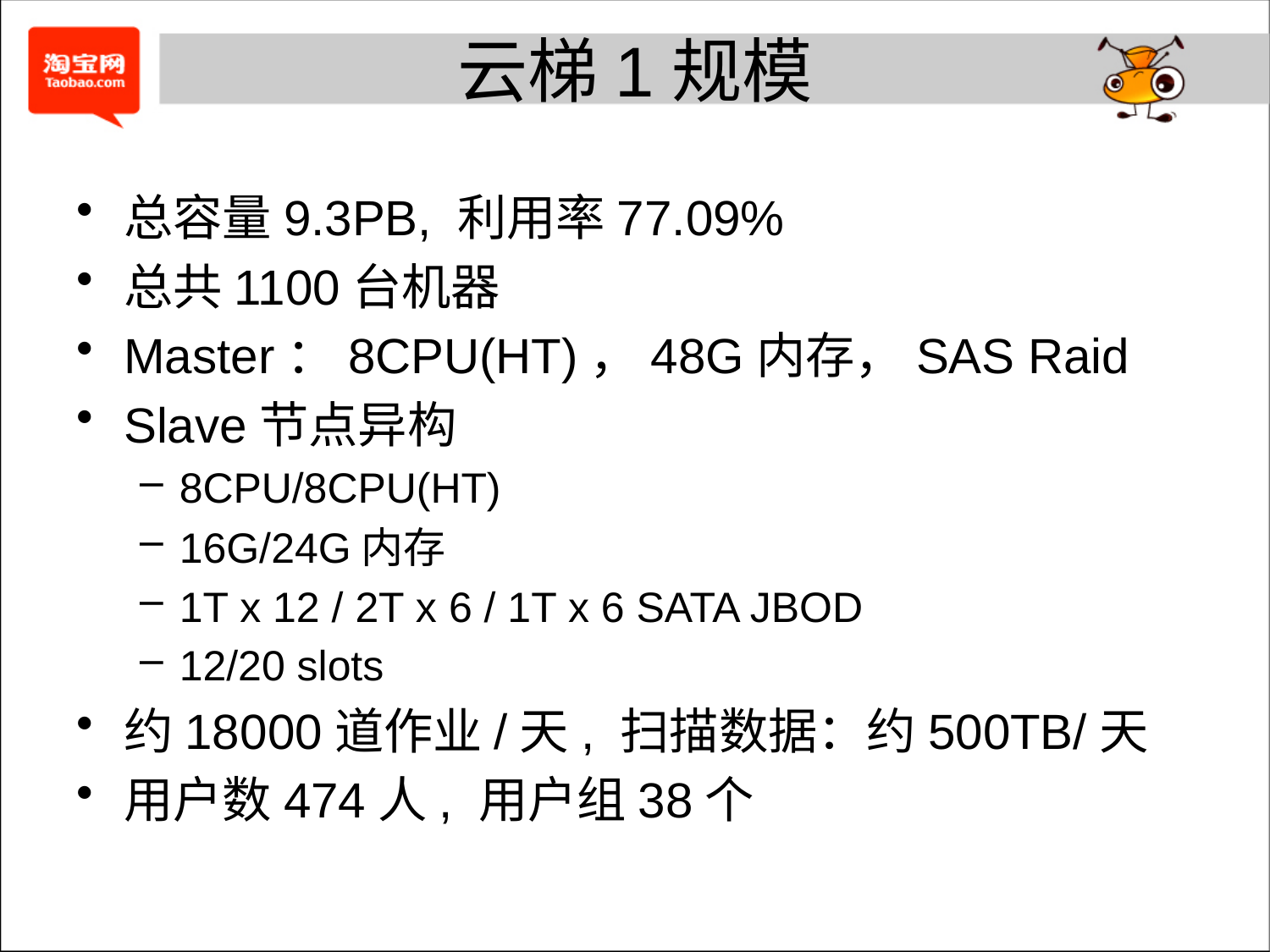

# 云梯1规模
总容量9.3PB, 利用率77.09%
总共1100台机器
Master：8CPU(HT)，48G内存，SAS Raid
Slave节点异构
8CPU/8CPU(HT)
16G/24G内存
1T x 12 / 2T x 6 / 1T x 6 SATA JBOD
12/20 slots
约18000道作业/天, 扫描数据：约500TB/天
用户数474人, 用户组38个